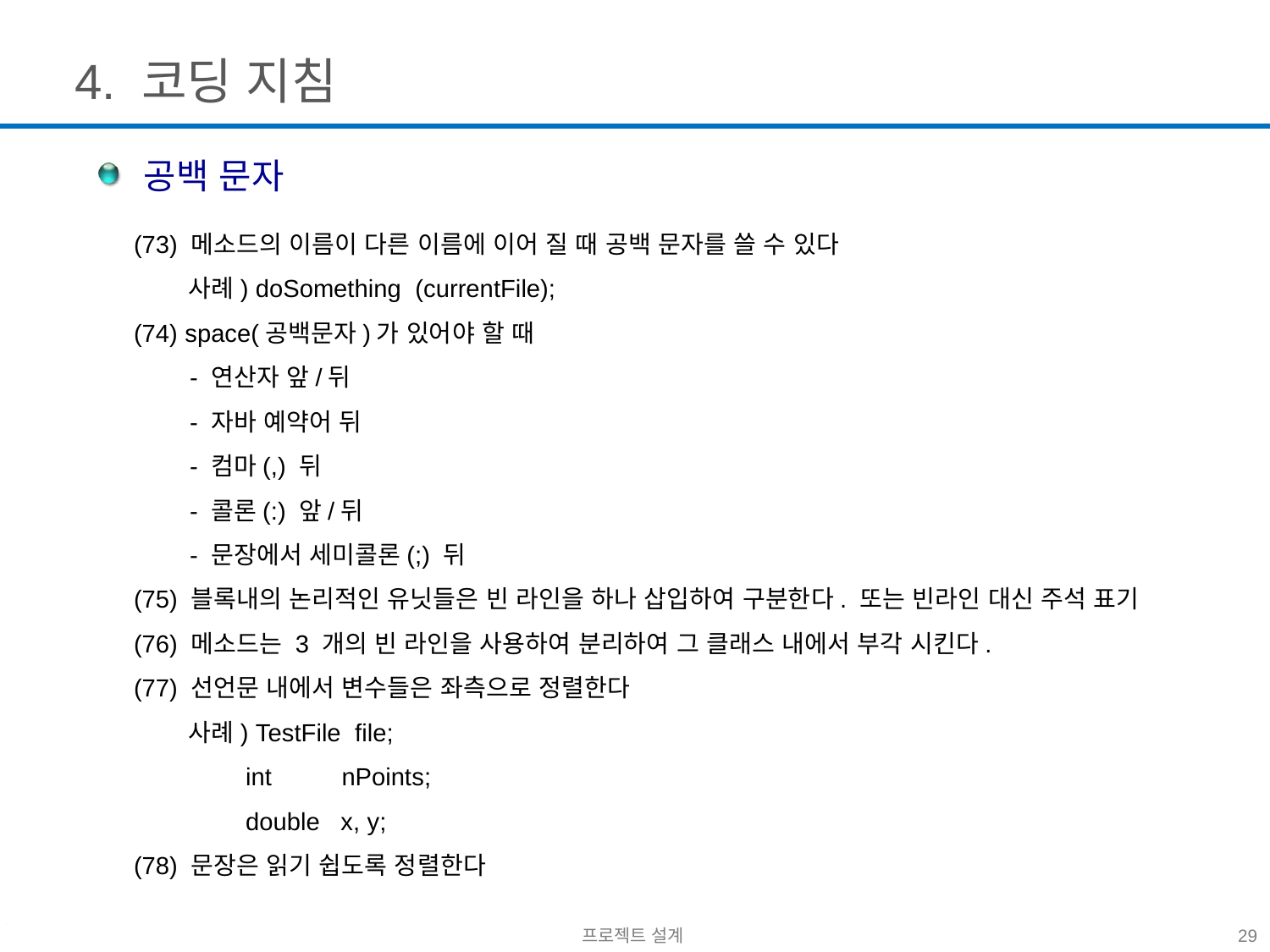

4. 코딩 지침
 공백 문자
(73) 메소드의 이름이 다른 이름에 이어 질 때 공백 문자를 쓸 수 있다
       사례) doSomething  (currentFile);
(74) space(공백문자)가 있어야 할 때
        - 연산자 앞/뒤
        - 자바 예약어 뒤
        - 컴마(,) 뒤
        - 콜론(:) 앞/뒤
        - 문장에서 세미콜론(;) 뒤
(75) 블록내의 논리적인 유닛들은 빈 라인을 하나 삽입하여 구분한다. 또는 빈라인 대신 주석 표기
(76) 메소드는 3 개의 빈 라인을 사용하여 분리하여 그 클래스 내에서 부각 시킨다.
(77) 선언문 내에서 변수들은 좌측으로 정렬한다
       사례) TestFile  file;
                int          nPoints;
                double   x, y;
(78) 문장은 읽기 쉽도록 정렬한다